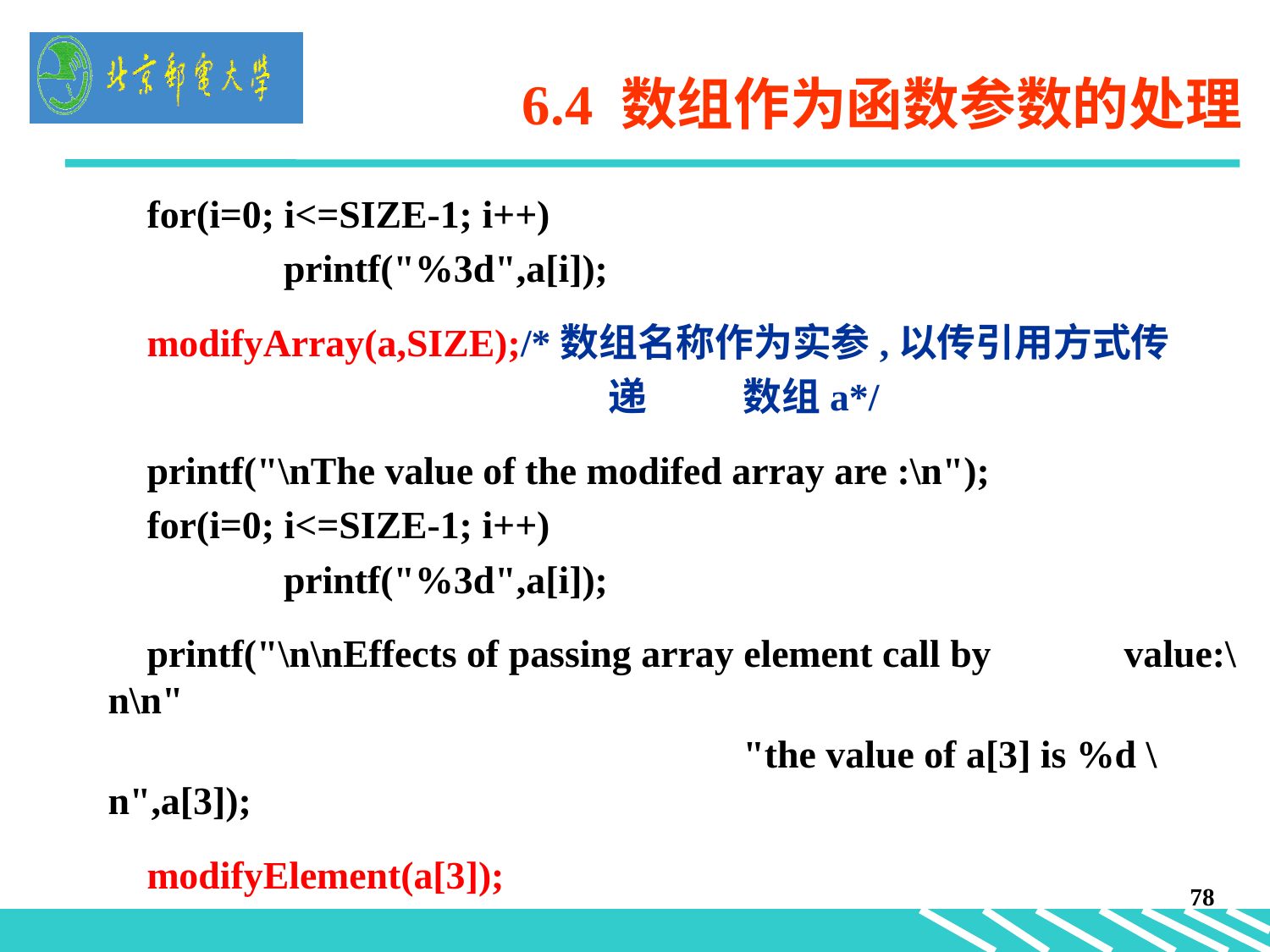

6.4 数组作为函数参数的处理
    for(i=0; i<=SIZE-1; i++)
    	     printf("%3d",a[i]);

    modifyArray(a,SIZE);/*数组名称作为实参,以传引用方式传
	                                         递	数组a*/

    printf("\nThe value of the modifed array are :\n");
    for(i=0; i<=SIZE-1; i++)
    	     printf("%3d",a[i]);

    printf("\n\nEffects of passing array element call by  	value:\n\n"
	               			"the value of a[3] is %d \n",a[3]);

    modifyElement(a[3]);
78